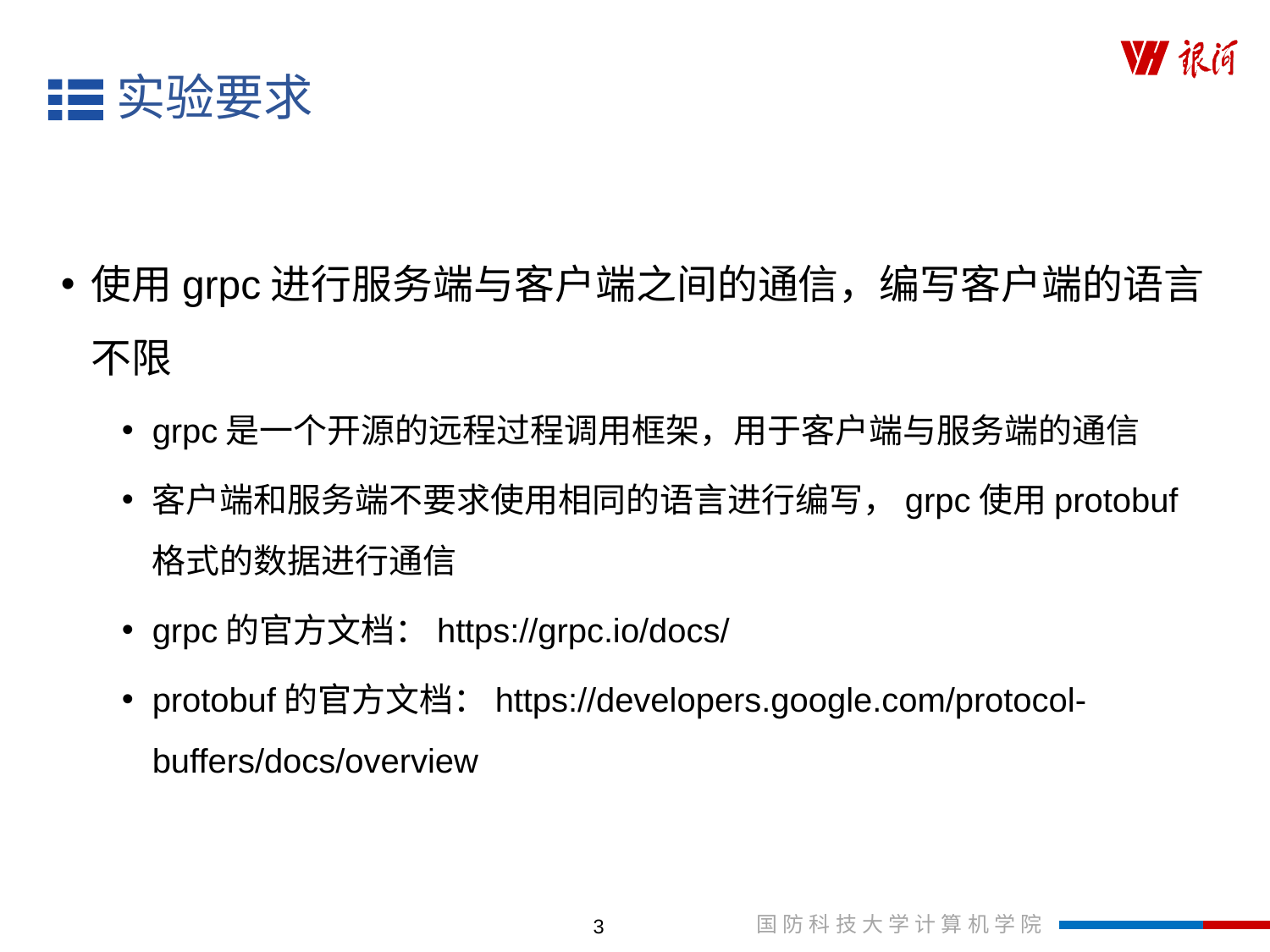

# 实验要求

使用grpc进行服务端与客户端之间的通信，编写客户端的语言不限
grpc是一个开源的远程过程调用框架，用于客户端与服务端的通信
客户端和服务端不要求使用相同的语言进行编写，grpc使用protobuf格式的数据进行通信
grpc的官方文档：https://grpc.io/docs/
protobuf的官方文档：https://developers.google.com/protocol-buffers/docs/overview